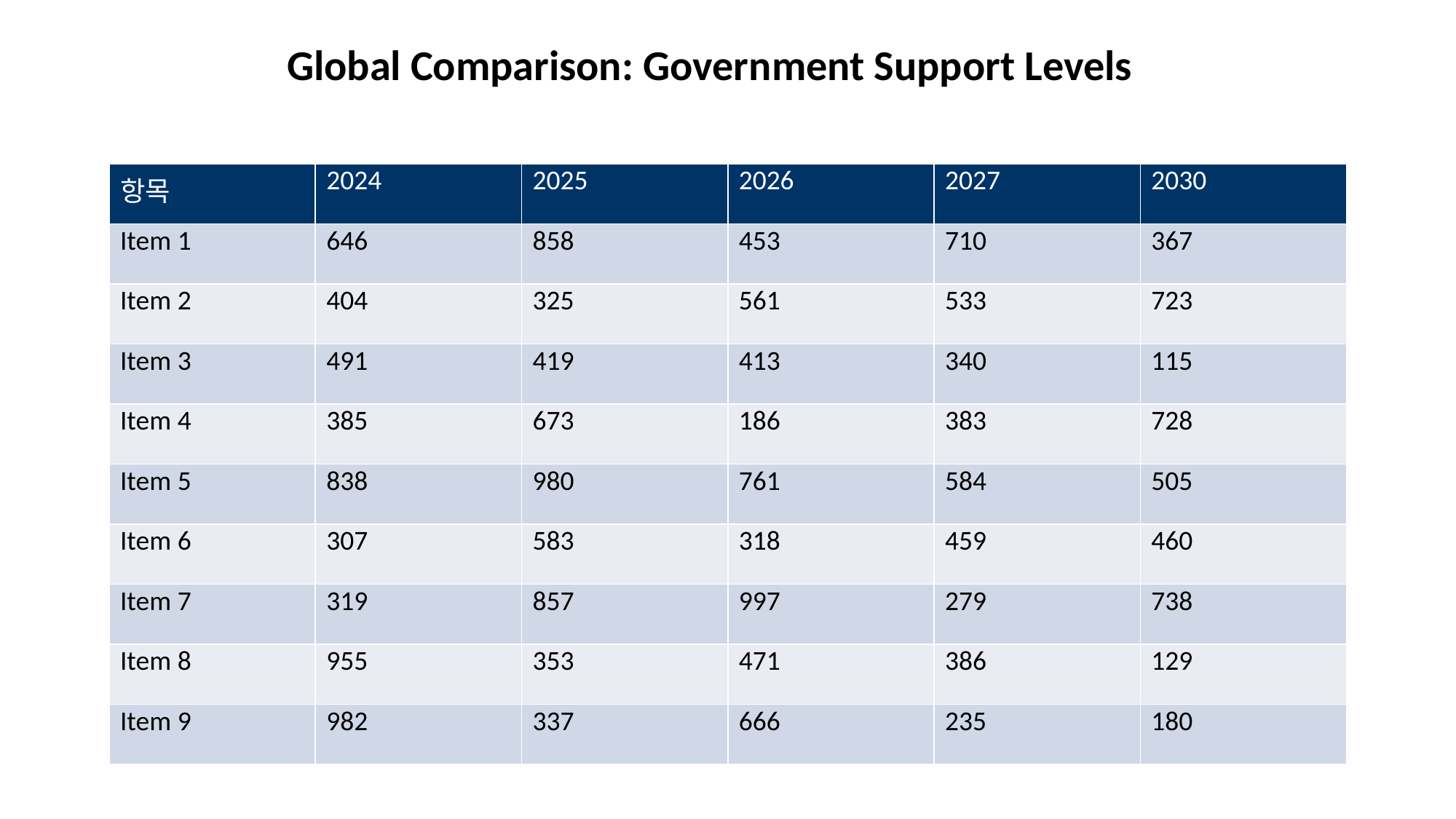

Global Comparison: Government Support Levels
#
| 항목 | 2024 | 2025 | 2026 | 2027 | 2030 |
| --- | --- | --- | --- | --- | --- |
| Item 1 | 646 | 858 | 453 | 710 | 367 |
| Item 2 | 404 | 325 | 561 | 533 | 723 |
| Item 3 | 491 | 419 | 413 | 340 | 115 |
| Item 4 | 385 | 673 | 186 | 383 | 728 |
| Item 5 | 838 | 980 | 761 | 584 | 505 |
| Item 6 | 307 | 583 | 318 | 459 | 460 |
| Item 7 | 319 | 857 | 997 | 279 | 738 |
| Item 8 | 955 | 353 | 471 | 386 | 129 |
| Item 9 | 982 | 337 | 666 | 235 | 180 |